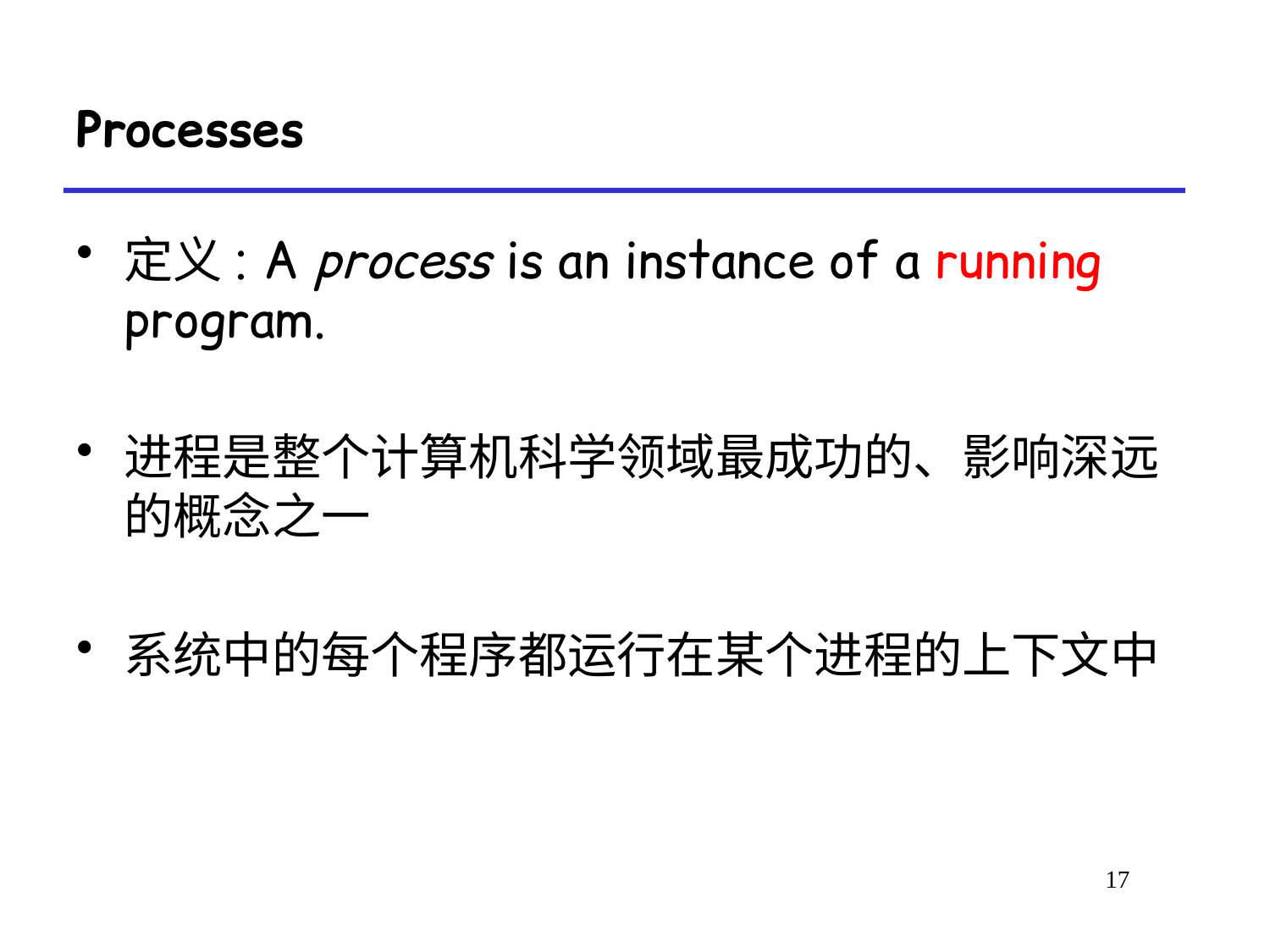

Processes
定义: A process is an instance of a running program.

进程是整个计算机科学领域最成功的、影响深远的概念之一

系统中的每个程序都运行在某个进程的上下文中
# 17